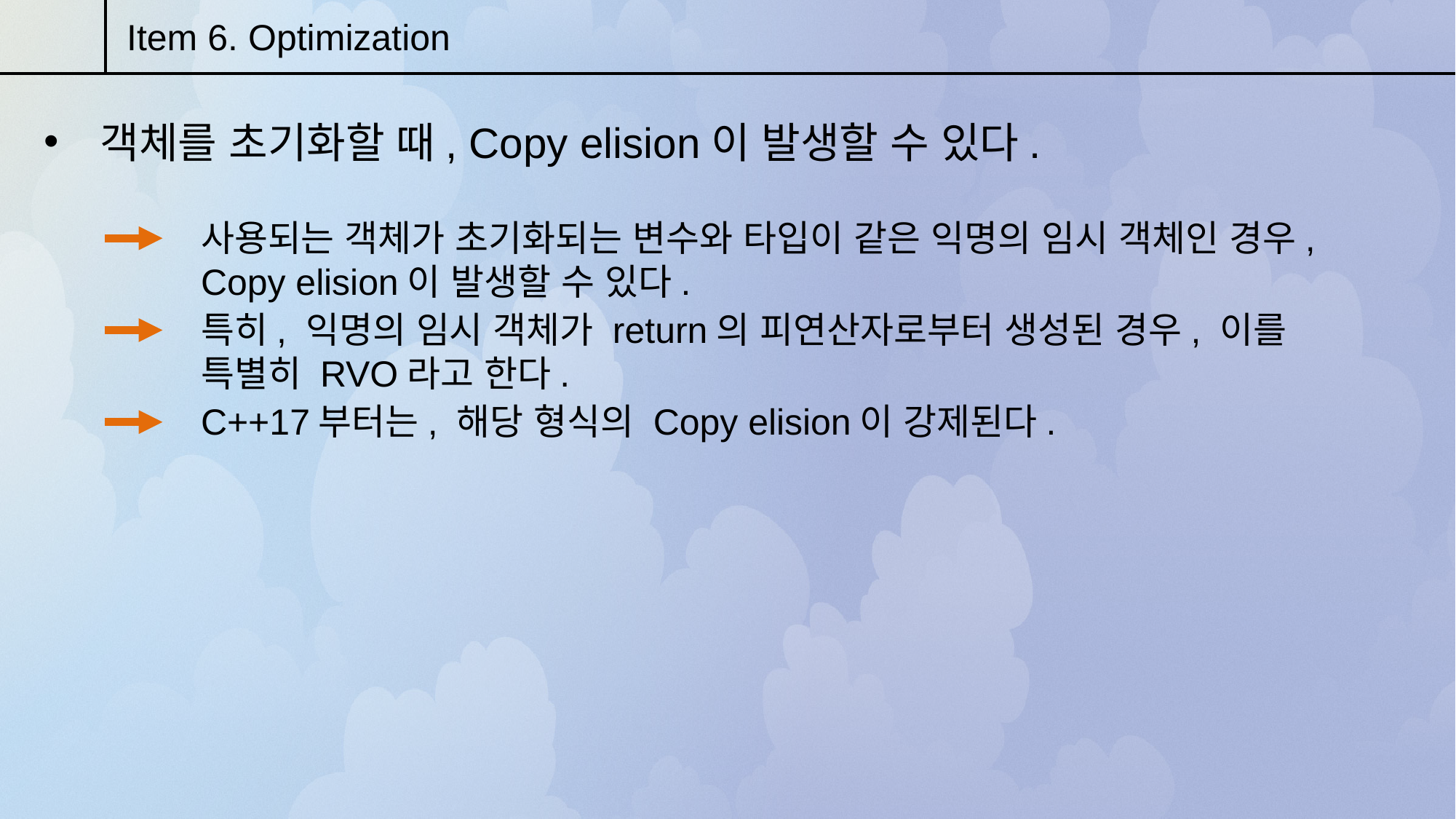

Item 6. Optimization
 객체를 초기화할 때, Copy elision이 발생할 수 있다.
사용되는 객체가 초기화되는 변수와 타입이 같은 익명의 임시 객체인 경우, Copy elision이 발생할 수 있다.
특히, 익명의 임시 객체가 return의 피연산자로부터 생성된 경우, 이를 특별히 RVO라고 한다.
C++17부터는, 해당 형식의 Copy elision이 강제된다.